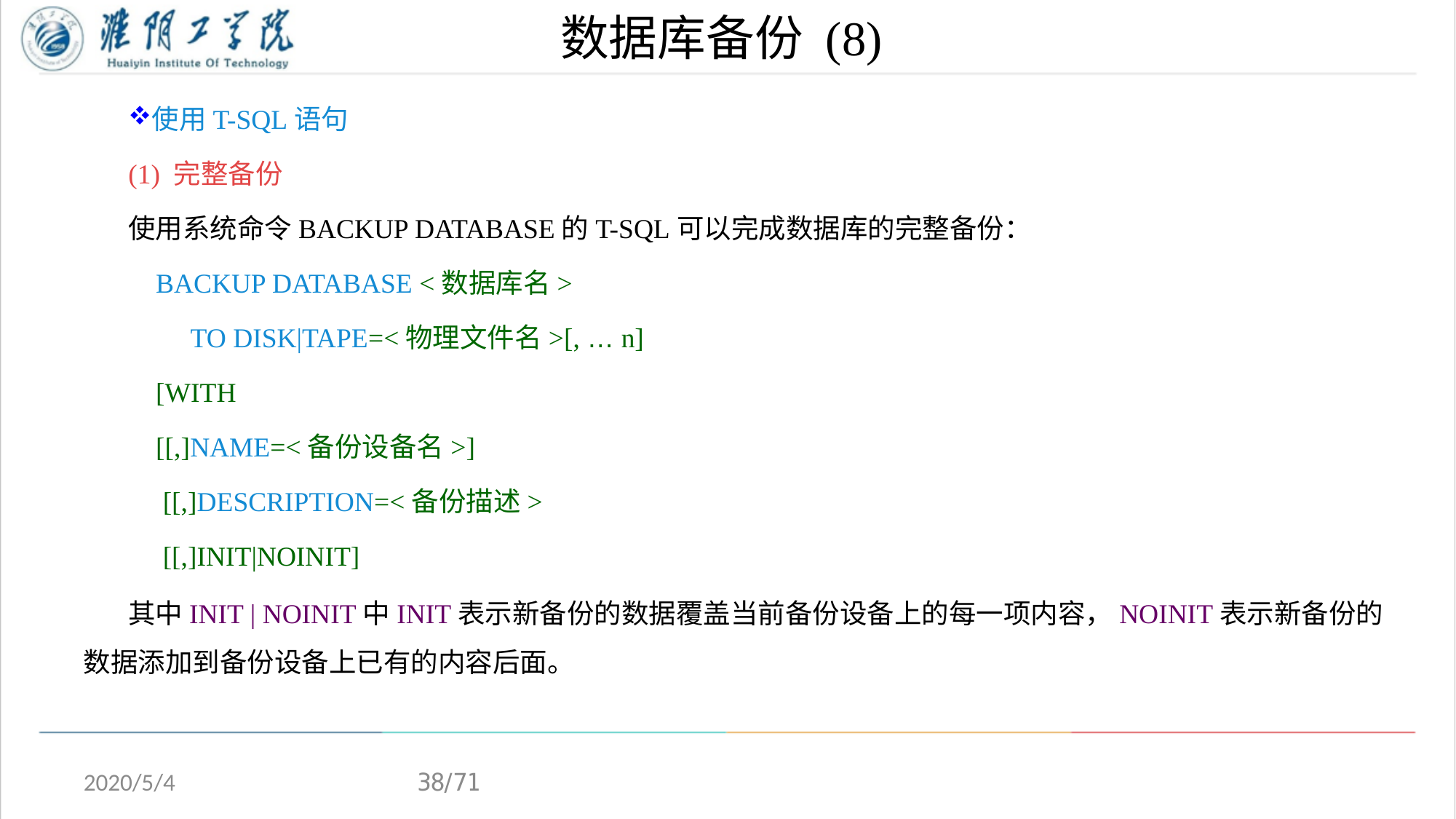

# 数据库备份 (8)
使用T-SQL语句
(1) 完整备份
使用系统命令BACKUP DATABASE的T-SQL可以完成数据库的完整备份：
    BACKUP DATABASE <数据库名>
         TO DISK|TAPE=<物理文件名>[, … n]
    [WITH
    [[,]NAME=<备份设备名>]
     [[,]DESCRIPTION=<备份描述>
     [[,]INIT|NOINIT]
其中INIT | NOINIT中INIT表示新备份的数据覆盖当前备份设备上的每一项内容，NOINIT表示新备份的数据添加到备份设备上已有的内容后面。
38/71
2020/5/4